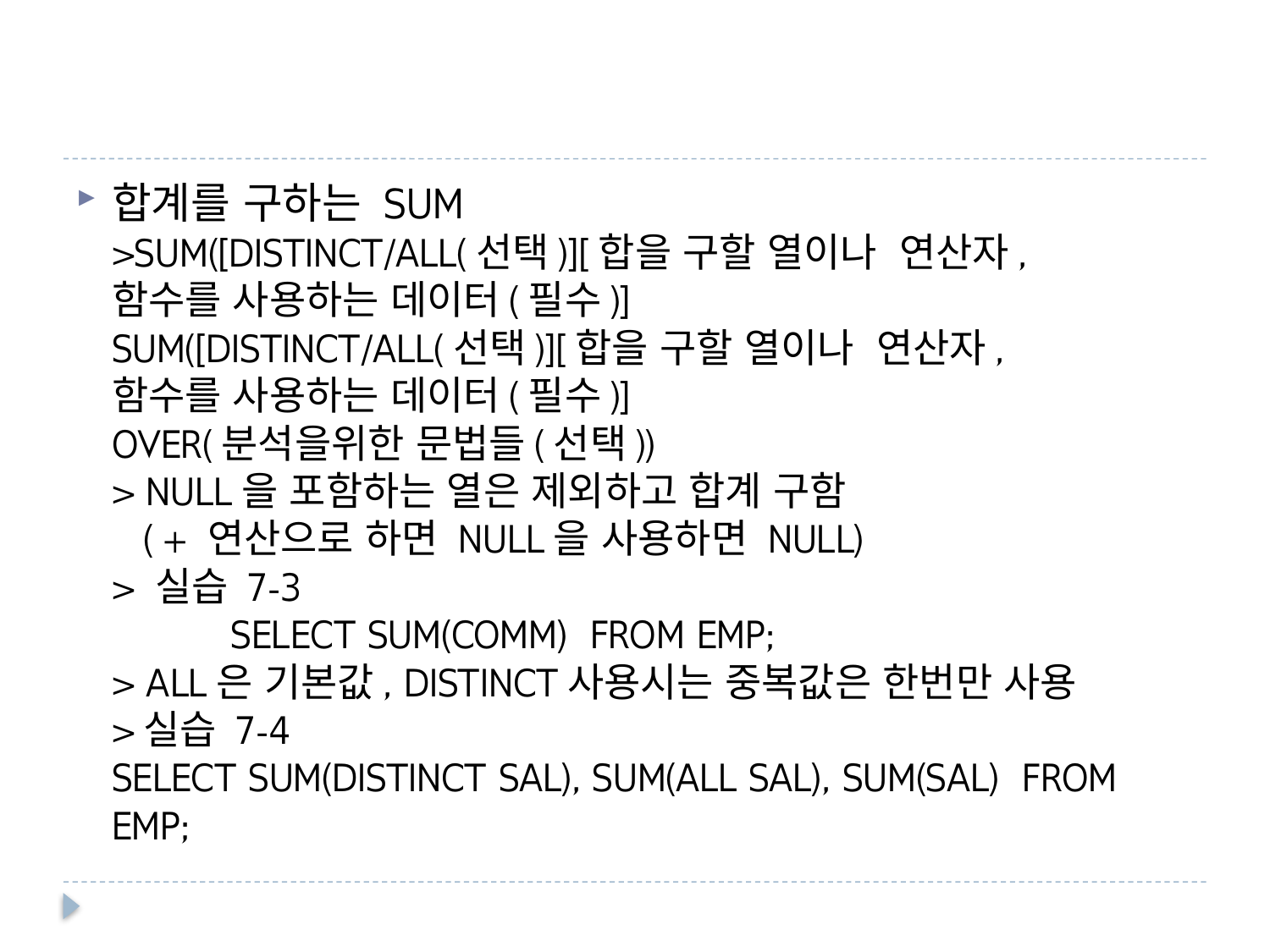

#
합계를 구하는 SUM
>SUM([DISTINCT/ALL(선택)][합을 구할 열이나  연산자,
함수를 사용하는 데이터(필수)]
SUM([DISTINCT/ALL(선택)][합을 구할 열이나  연산자,
함수를 사용하는 데이터(필수)]
OVER(분석을위한 문법들(선택))
> NULL을 포함하는 열은 제외하고 합계 구함
  ( + 연산으로 하면 NULL을 사용하면 NULL)
> 실습 7-3
	SELECT SUM(COMM)  FROM EMP;
> ALL은 기본값, DISTINCT사용시는 중복값은 한번만 사용
>실습 7-4
SELECT SUM(DISTINCT SAL), SUM(ALL SAL), SUM(SAL)  FROM EMP;